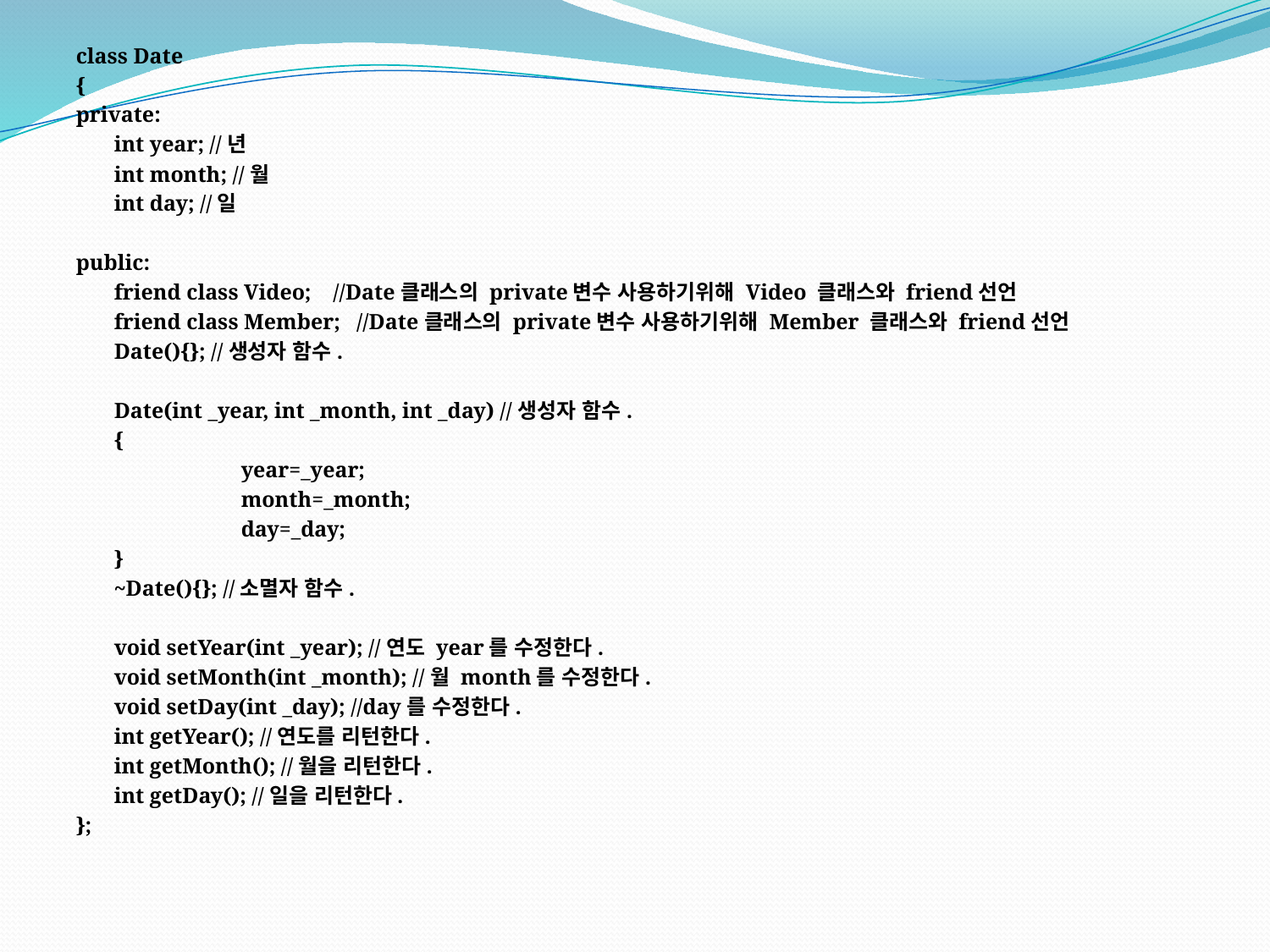

class Date
{
private:
	int year; //년
	int month; //월
	int day; //일

public:
	friend class Video;    //Date클래스의 private변수 사용하기위해 Video 클래스와 friend선언
	friend class Member;   //Date클래스의 private변수 사용하기위해 Member 클래스와 friend선언
	Date(){}; //생성자 함수.

	Date(int _year, int _month, int _day) //생성자 함수.
	{
		year=_year;
		month=_month;
		day=_day;
	}
	~Date(){}; //소멸자 함수.

	void setYear(int _year); //연도 year를 수정한다.
	void setMonth(int _month); //월 month를 수정한다.
	void setDay(int _day); //day를 수정한다.
	int getYear(); //연도를 리턴한다.
	int getMonth(); //월을 리턴한다.
	int getDay(); //일을 리턴한다.
};